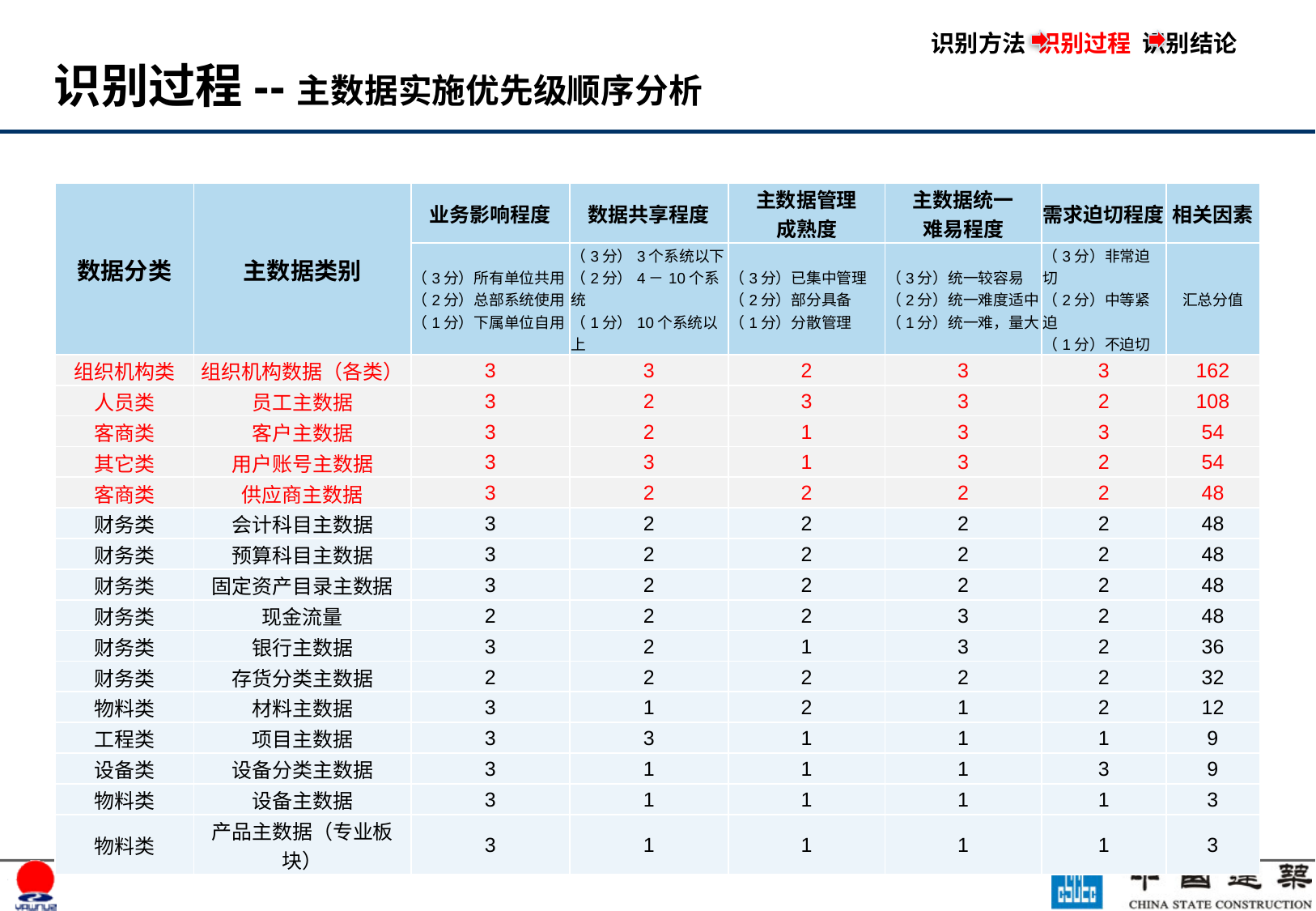

识别方法  识别过程  识别结论
# 识别过程--主数据实施优先级顺序分析

| 数据分类 | 主数据类别 | 业务影响程度 | 数据共享程度 | 主数据管理 成熟度 | 主数据统一 难易程度 | 需求迫切程度 | 相关因素 |
| --- | --- | --- | --- | --- | --- | --- | --- |
|  |  | （3分）所有单位共用 （2分）总部系统使用 （1分）下属单位自用 | （3分）3个系统以下 （2分）4－10个系统 （1分）10个系统以上 | （3分）已集中管理 （2分）部分具备 （1分）分散管理 | （3分）统一较容易 （2分）统一难度适中 （1分）统一难，量大 | （3分）非常迫切 （2分）中等紧迫 （1分）不迫切 | 汇总分值 |
| 组织机构类 | 组织机构数据（各类） | 3 | 3 | 2 | 3 | 3 | 162 |
| 人员类 | 员工主数据 | 3 | 2 | 3 | 3 | 2 | 108 |
| 客商类 | 客户主数据 | 3 | 2 | 1 | 3 | 3 | 54 |
| 其它类 | 用户账号主数据 | 3 | 3 | 1 | 3 | 2 | 54 |
| 客商类 | 供应商主数据 | 3 | 2 | 2 | 2 | 2 | 48 |
| 财务类 | 会计科目主数据 | 3 | 2 | 2 | 2 | 2 | 48 |
| 财务类 | 预算科目主数据 | 3 | 2 | 2 | 2 | 2 | 48 |
| 财务类 | 固定资产目录主数据 | 3 | 2 | 2 | 2 | 2 | 48 |
| 财务类 | 现金流量 | 2 | 2 | 2 | 3 | 2 | 48 |
| 财务类 | 银行主数据 | 3 | 2 | 1 | 3 | 2 | 36 |
| 财务类 | 存货分类主数据 | 2 | 2 | 2 | 2 | 2 | 32 |
| 物料类 | 材料主数据 | 3 | 1 | 2 | 1 | 2 | 12 |
| 工程类 | 项目主数据 | 3 | 3 | 1 | 1 | 1 | 9 |
| 设备类 | 设备分类主数据 | 3 | 1 | 1 | 1 | 3 | 9 |
| 物料类 | 设备主数据 | 3 | 1 | 1 | 1 | 1 | 3 |
| 物料类 | 产品主数据（专业板块） | 3 | 1 | 1 | 1 | 1 | 3 |